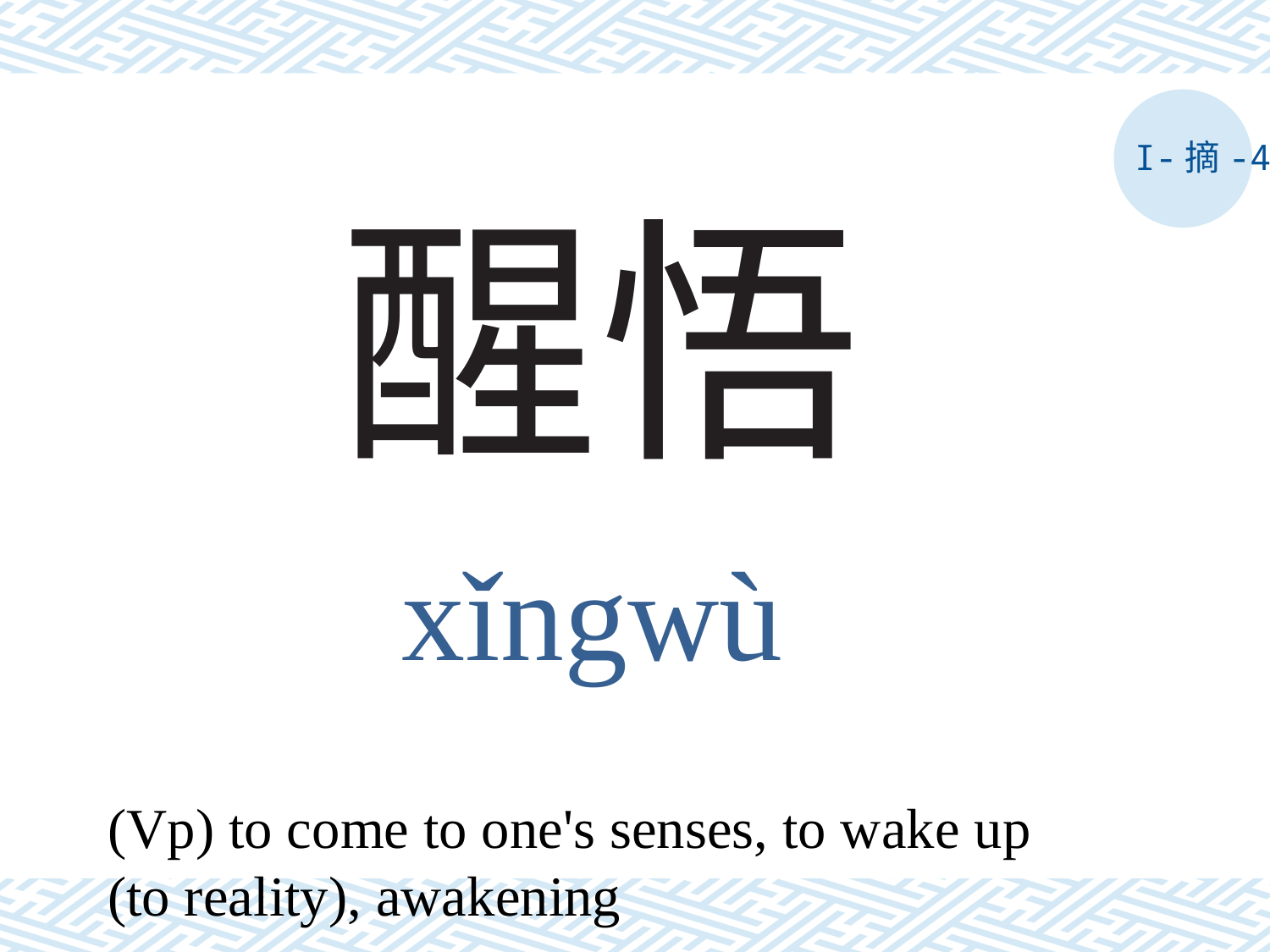

I-摘-4

# 醒悟
xǐngwù
(Vp) to come to one's senses, to wake up (to reality), awakening